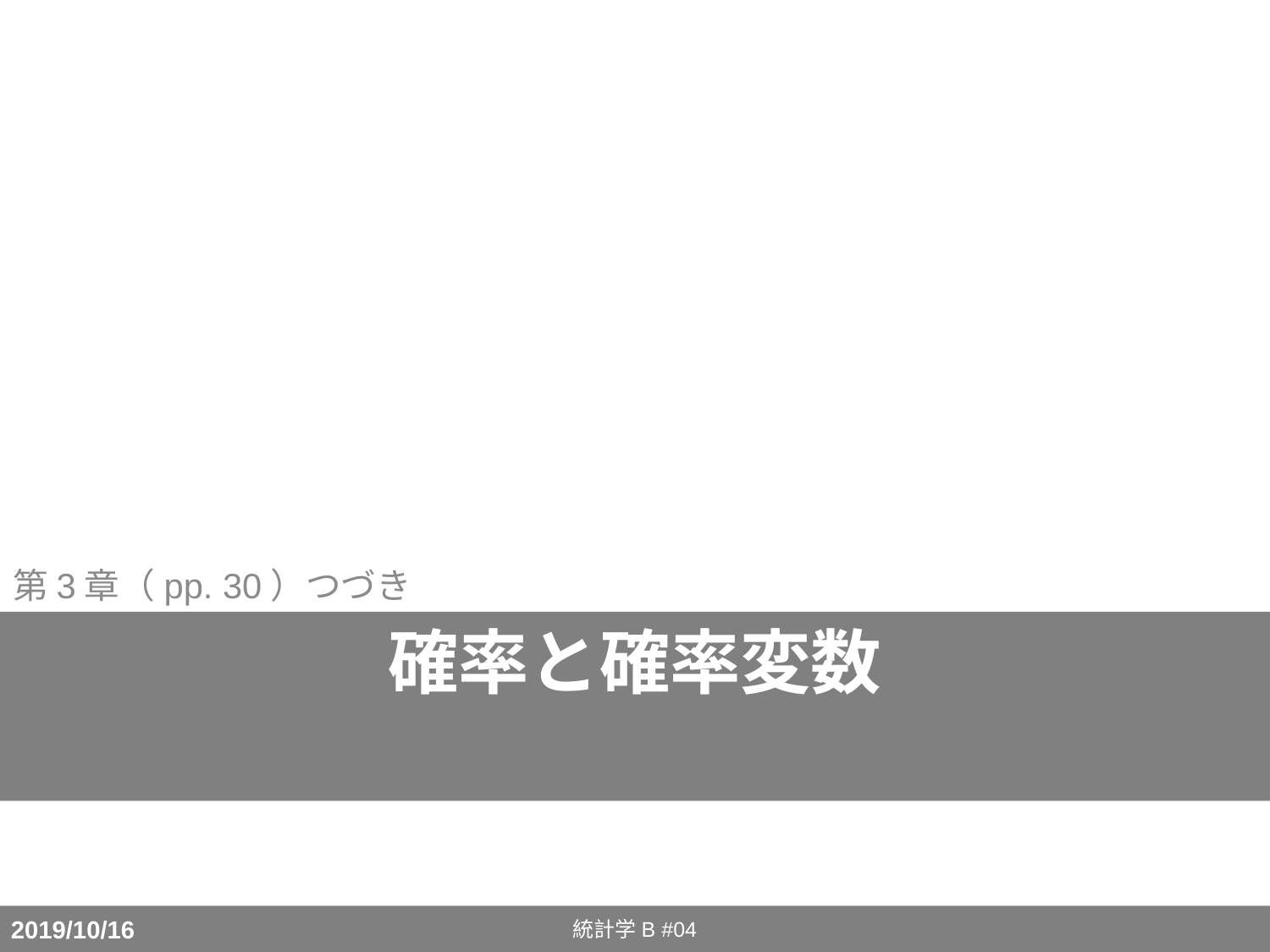

第3章（pp. 30）つづき
# 確率と確率変数
統計学B #04
2019/10/16